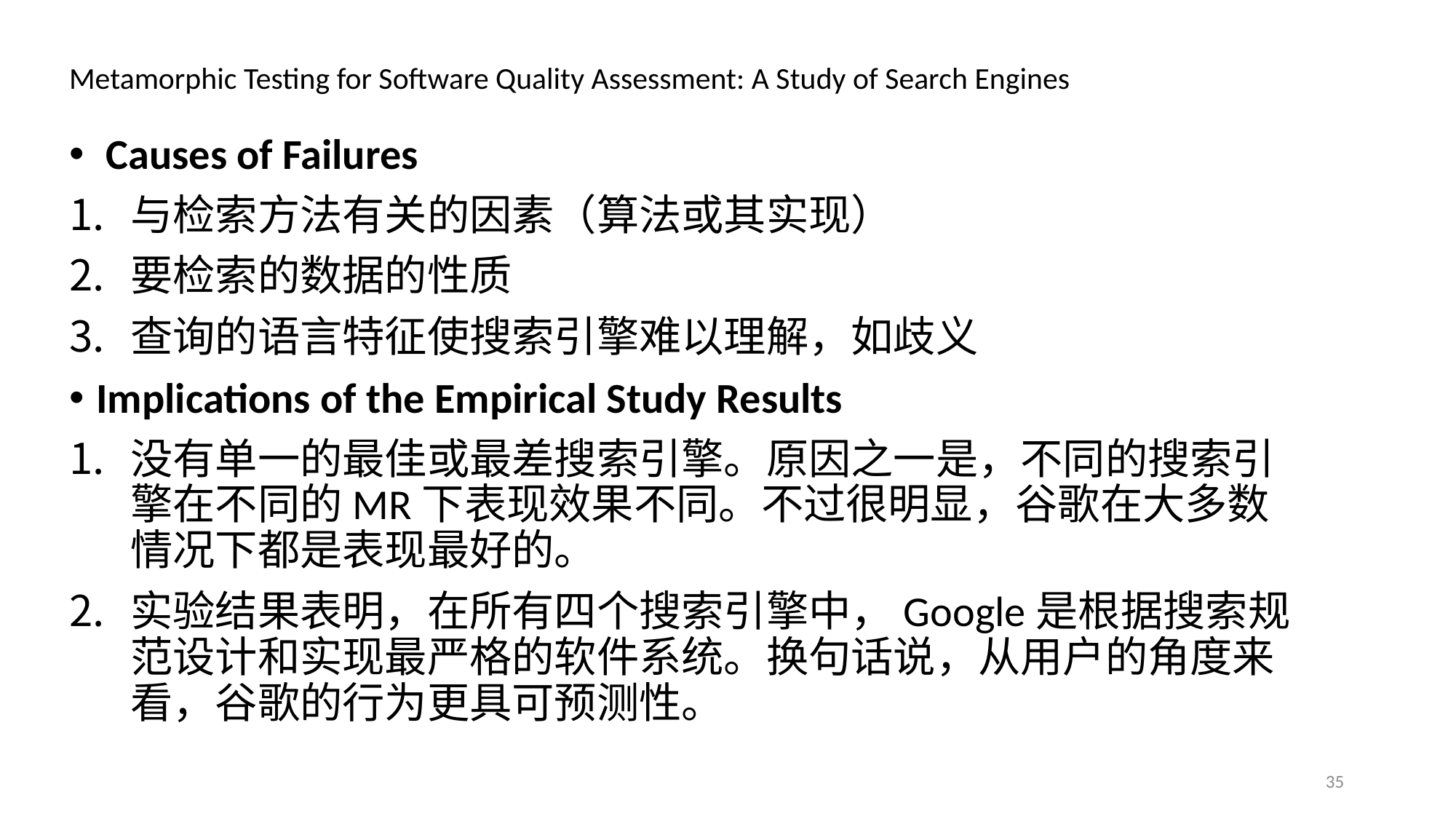

# Metamorphic Testing for Software Quality Assessment: A Study of Search Engines
 Causes of Failures
与检索方法有关的因素（算法或其实现）
要检索的数据的性质
查询的语言特征使搜索引擎难以理解，如歧义
Implications of the Empirical Study Results
没有单一的最佳或最差搜索引擎。原因之一是，不同的搜索引擎在不同的MR下表现效果不同。不过很明显，谷歌在大多数情况下都是表现最好的。
实验结果表明，在所有四个搜索引擎中，Google是根据搜索规范设计和实现最严格的软件系统。换句话说，从用户的角度来看，谷歌的行为更具可预测性。

35